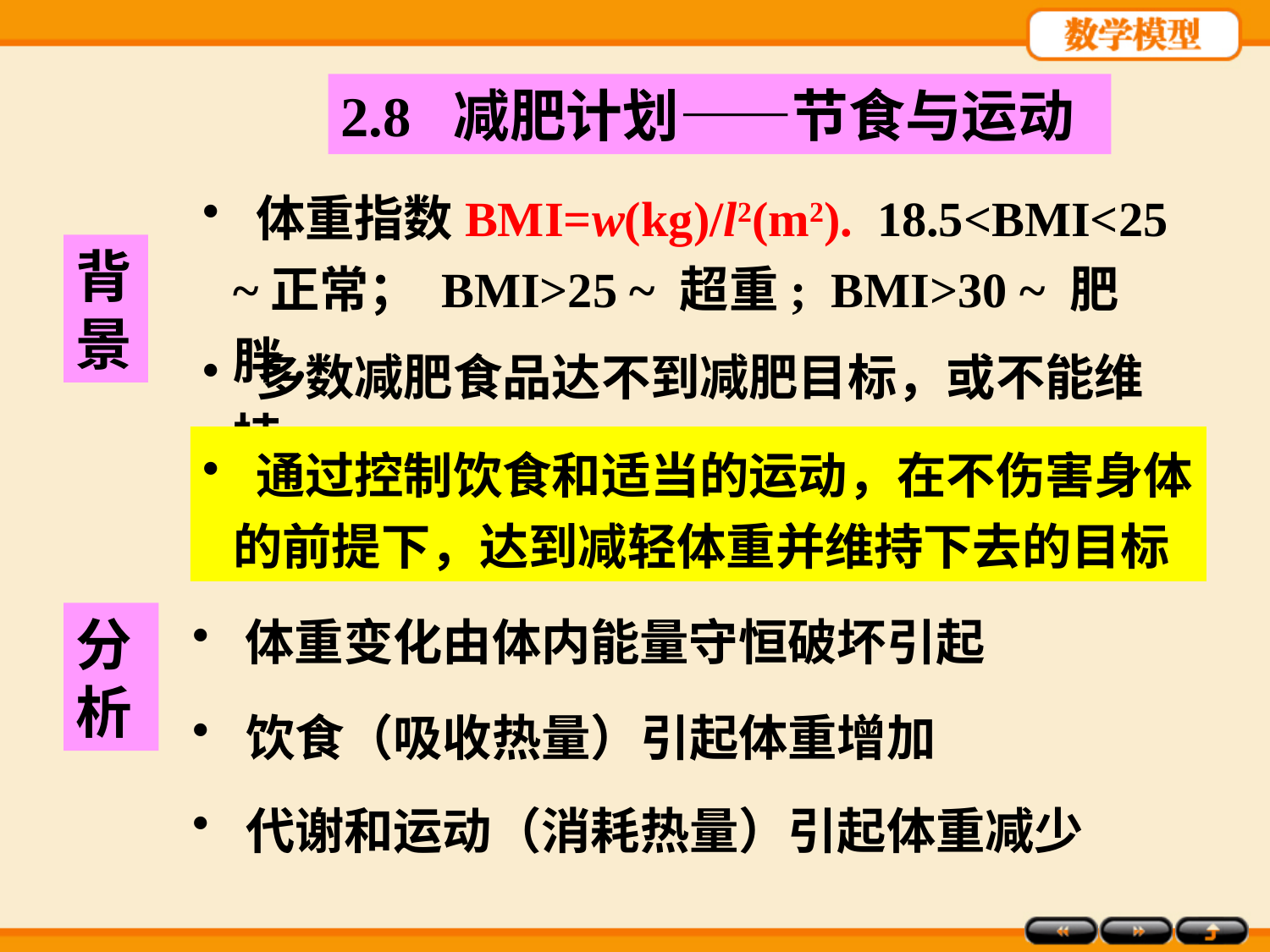

2.8  减肥计划——节食与运动
 体重指数BMI=w(kg)/l2(m2).  18.5<BMI<25 ~正常； BMI>25 ~ 超重;  BMI>30 ~ 肥胖.
背景
 多数减肥食品达不到减肥目标，或不能维持
 通过控制饮食和适当的运动，在不伤害身体的前提下，达到减轻体重并维持下去的目标
分析
 体重变化由体内能量守恒破坏引起
 饮食（吸收热量）引起体重增加
 代谢和运动（消耗热量）引起体重减少